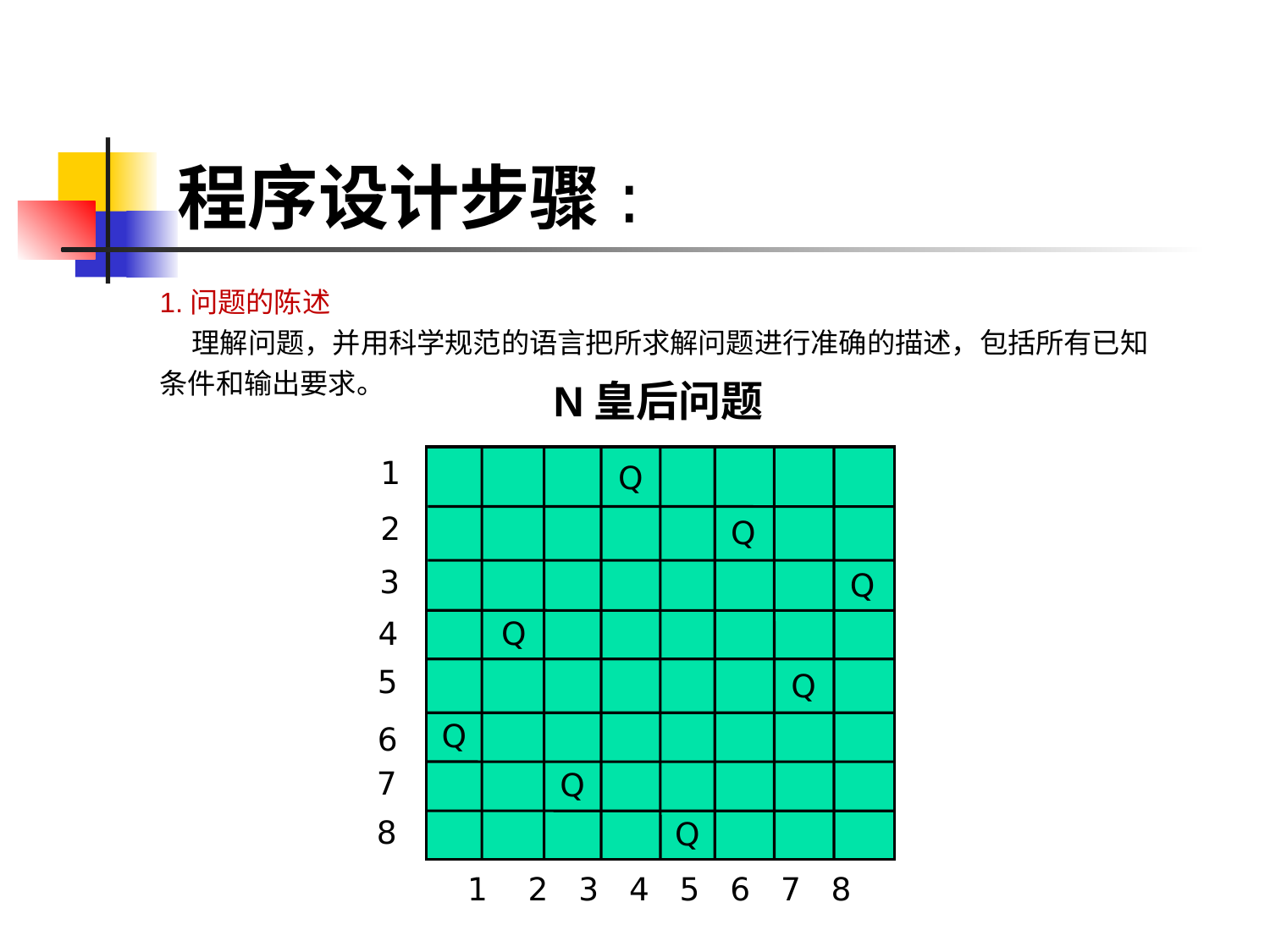

# 程序设计步骤:
1.问题的陈述
    理解问题，并用科学规范的语言把所求解问题进行准确的描述，包括所有已知条件和输出要求。
N皇后问题

1

Q
2

Q
3
Q

4
Q

5

Q
Q
6

7
Q

8
Q

1    2   3   4   5   6   7   8